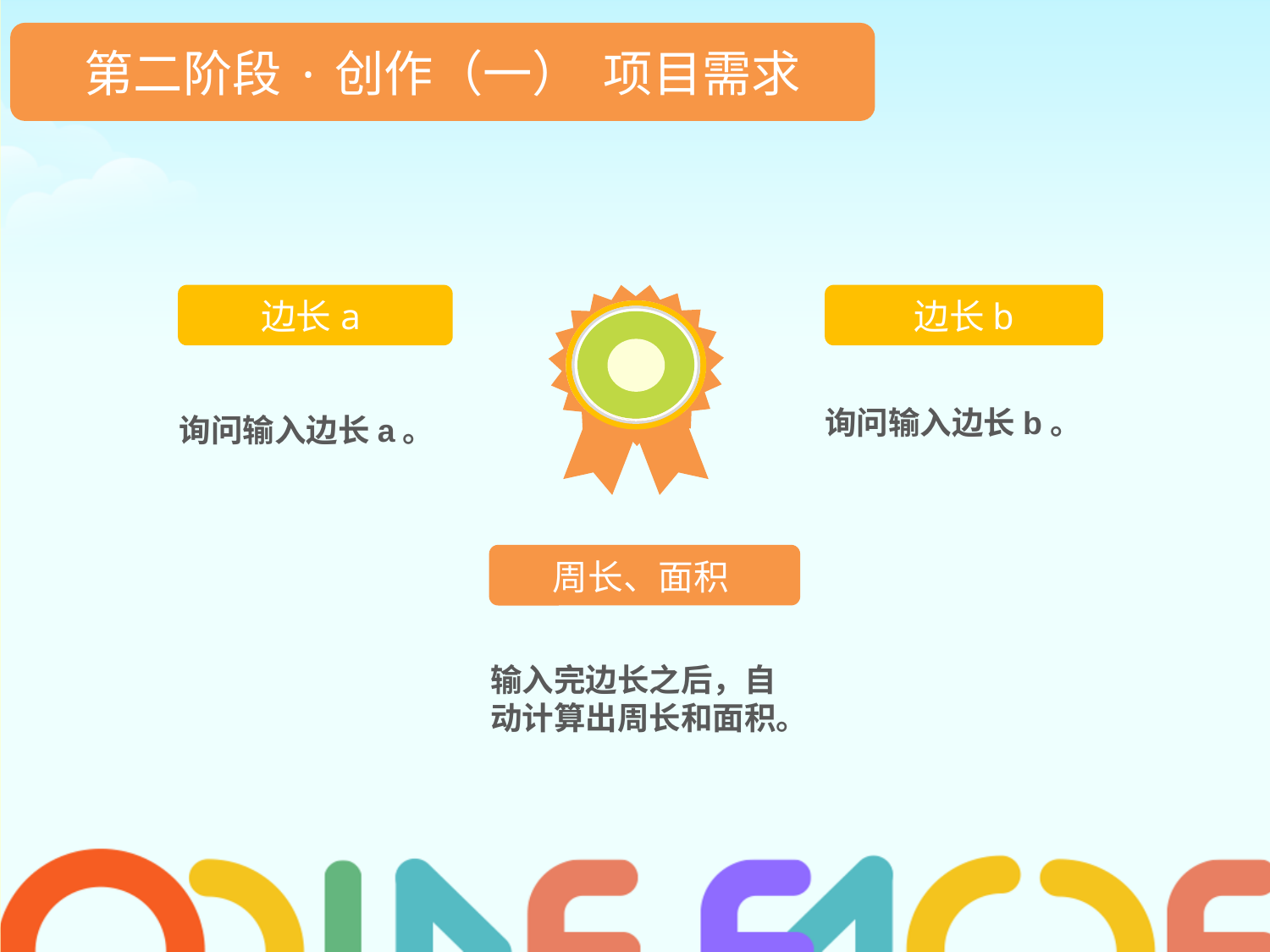

第二阶段·创作（一）  项目需求

边长b

边长a
询问输入边长b。
询问输入边长a。

周长、面积
输入完边长之后，自动计算出周长和面积。